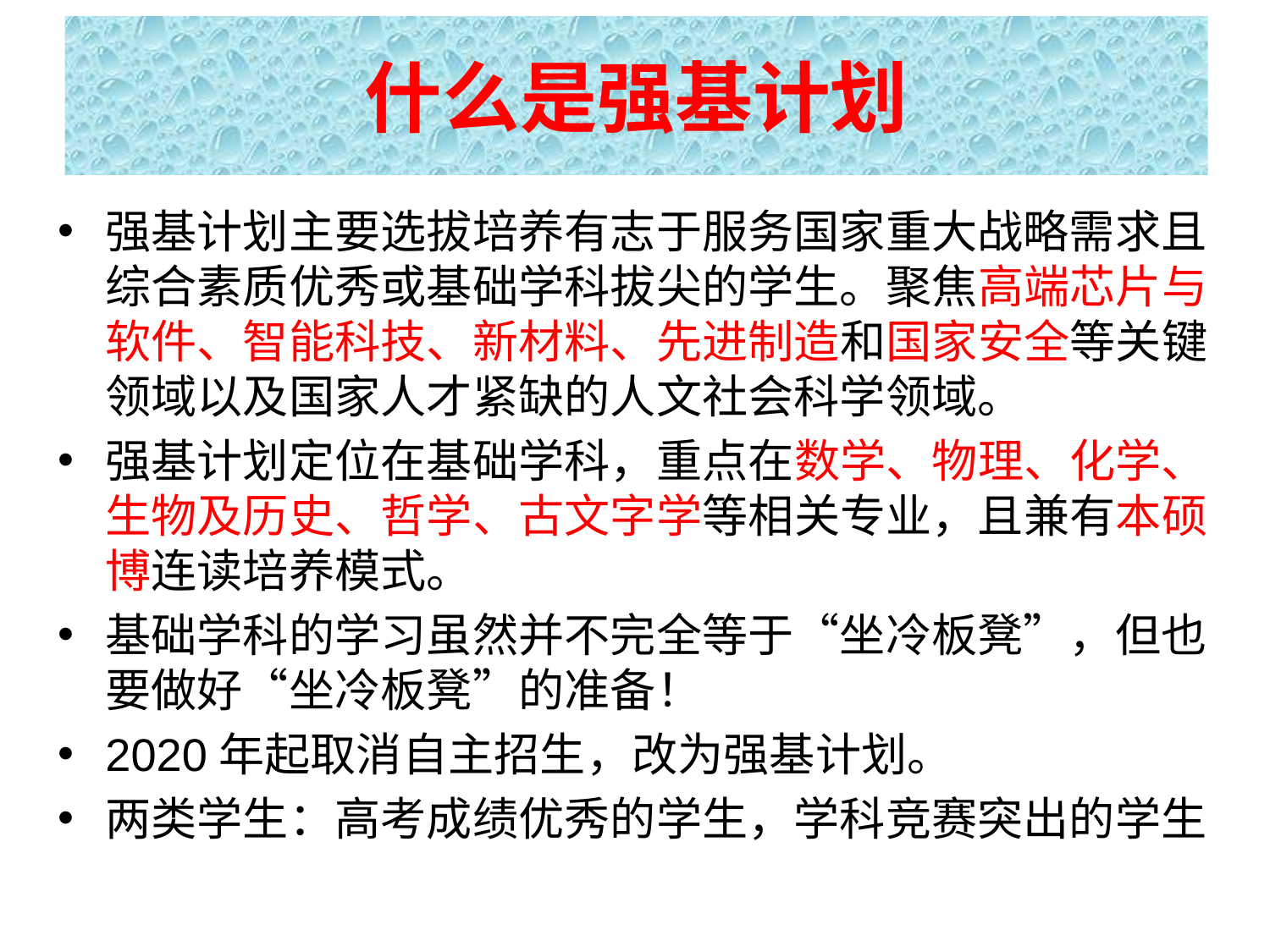

# 什么是强基计划
强基计划主要选拔培养有志于服务国家重大战略需求且综合素质优秀或基础学科拔尖的学生。聚焦高端芯片与软件、智能科技、新材料、先进制造和国家安全等关键领域以及国家人才紧缺的人文社会科学领域。
强基计划定位在基础学科，重点在数学、物理、化学、生物及历史、哲学、古文字学等相关专业，且兼有本硕博连读培养模式。
基础学科的学习虽然并不完全等于“坐冷板凳”，但也要做好“坐冷板凳”的准备！
2020年起取消自主招生，改为强基计划。
两类学生：高考成绩优秀的学生，学科竞赛突出的学生